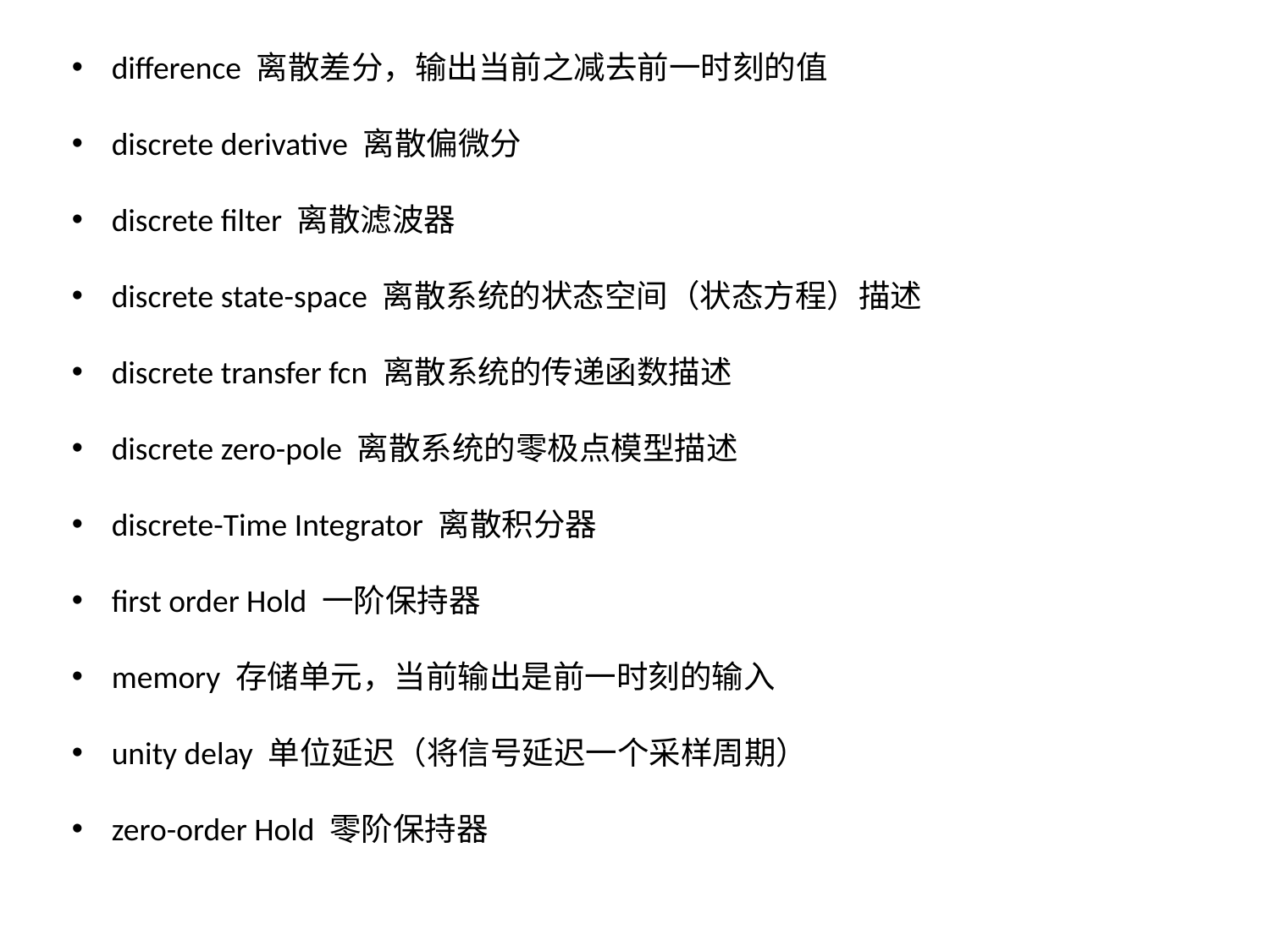

#
difference 离散差分，输出当前之减去前一时刻的值

discrete derivative 离散偏微分

discrete filter 离散滤波器

discrete state-space 离散系统的状态空间（状态方程）描述

discrete transfer fcn 离散系统的传递函数描述

discrete zero-pole 离散系统的零极点模型描述

discrete-Time Integrator 离散积分器

first order Hold 一阶保持器

memory 存储单元，当前输出是前一时刻的输入

unity delay 单位延迟（将信号延迟一个采样周期）

zero-order Hold 零阶保持器